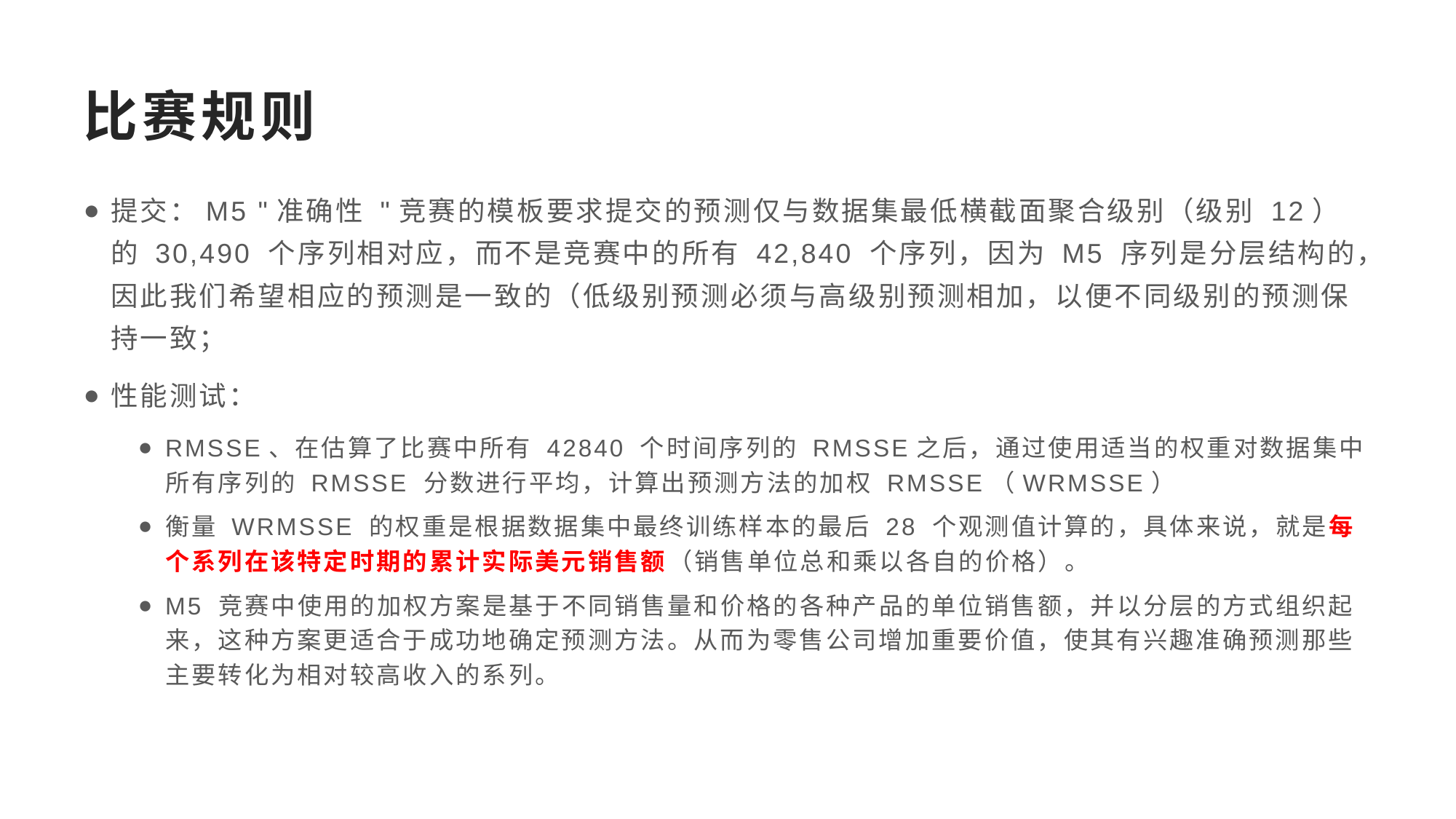

# 比赛规则
提交：M5 "准确性 "竞赛的模板要求提交的预测仅与数据集最低横截面聚合级别（级别 12）的 30,490 个序列相对应，而不是竞赛中的所有 42,840 个序列，因为 M5 序列是分层结构的，因此我们希望相应的预测是一致的（低级别预测必须与高级别预测相加，以便不同级别的预测保持一致；
性能测试：
RMSSE、在估算了比赛中所有 42840 个时间序列的 RMSSE之后，通过使用适当的权重对数据集中所有序列的 RMSSE 分数进行平均，计算出预测方法的加权 RMSSE（WRMSSE）
衡量 WRMSSE 的权重是根据数据集中最终训练样本的最后 28 个观测值计算的，具体来说，就是每个系列在该特定时期的累计实际美元销售额（销售单位总和乘以各自的价格）。
M5 竞赛中使用的加权方案是基于不同销售量和价格的各种产品的单位销售额，并以分层的方式组织起来，这种方案更适合于成功地确定预测方法。从而为零售公司增加重要价值，使其有兴趣准确预测那些主要转化为相对较高收入的系列。